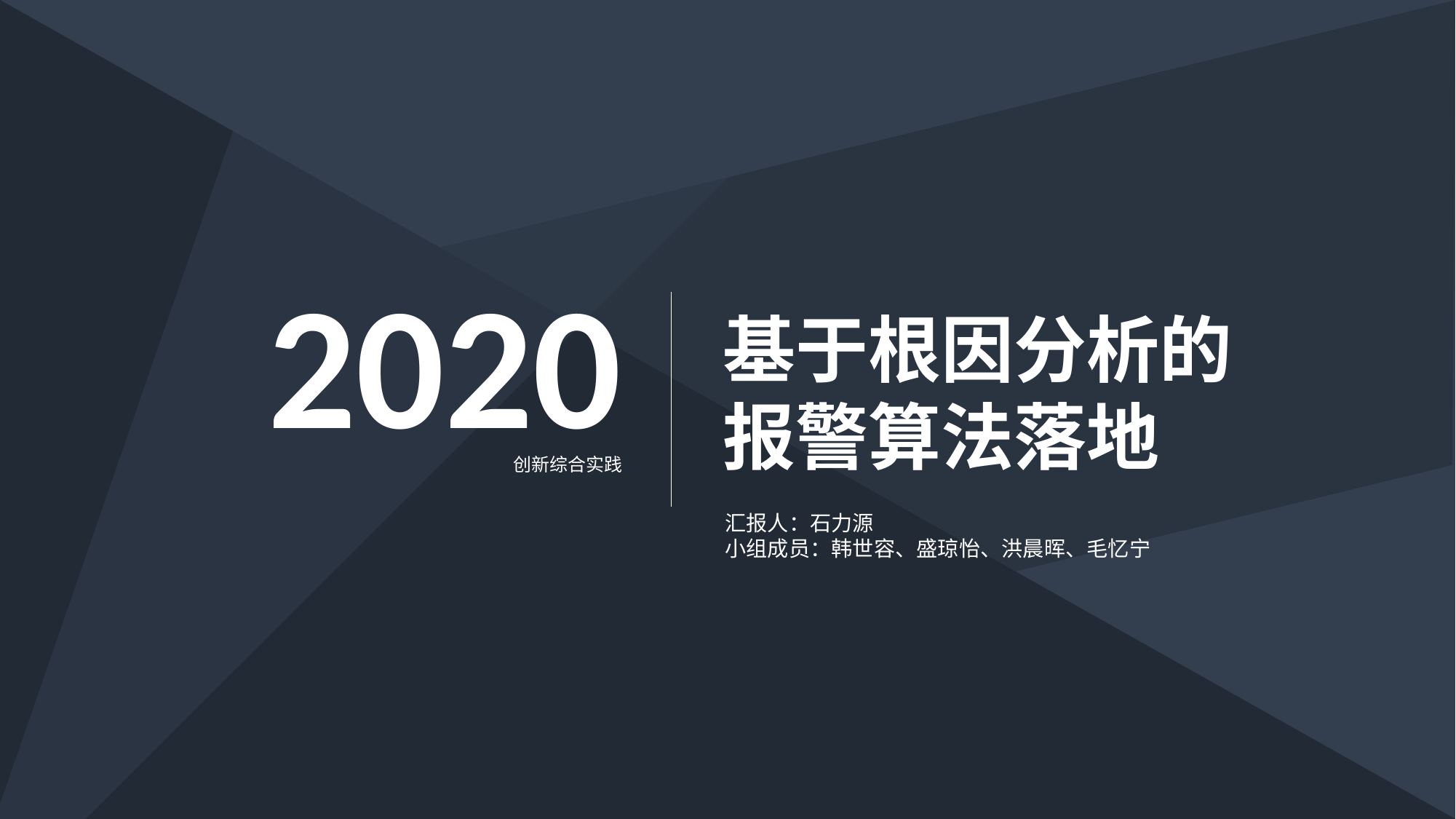

2020
基于根因分析的
报警算法落地
创新综合实践
汇报人：石力源
小组成员：韩世容、盛琼怡、洪晨晖、毛忆宁